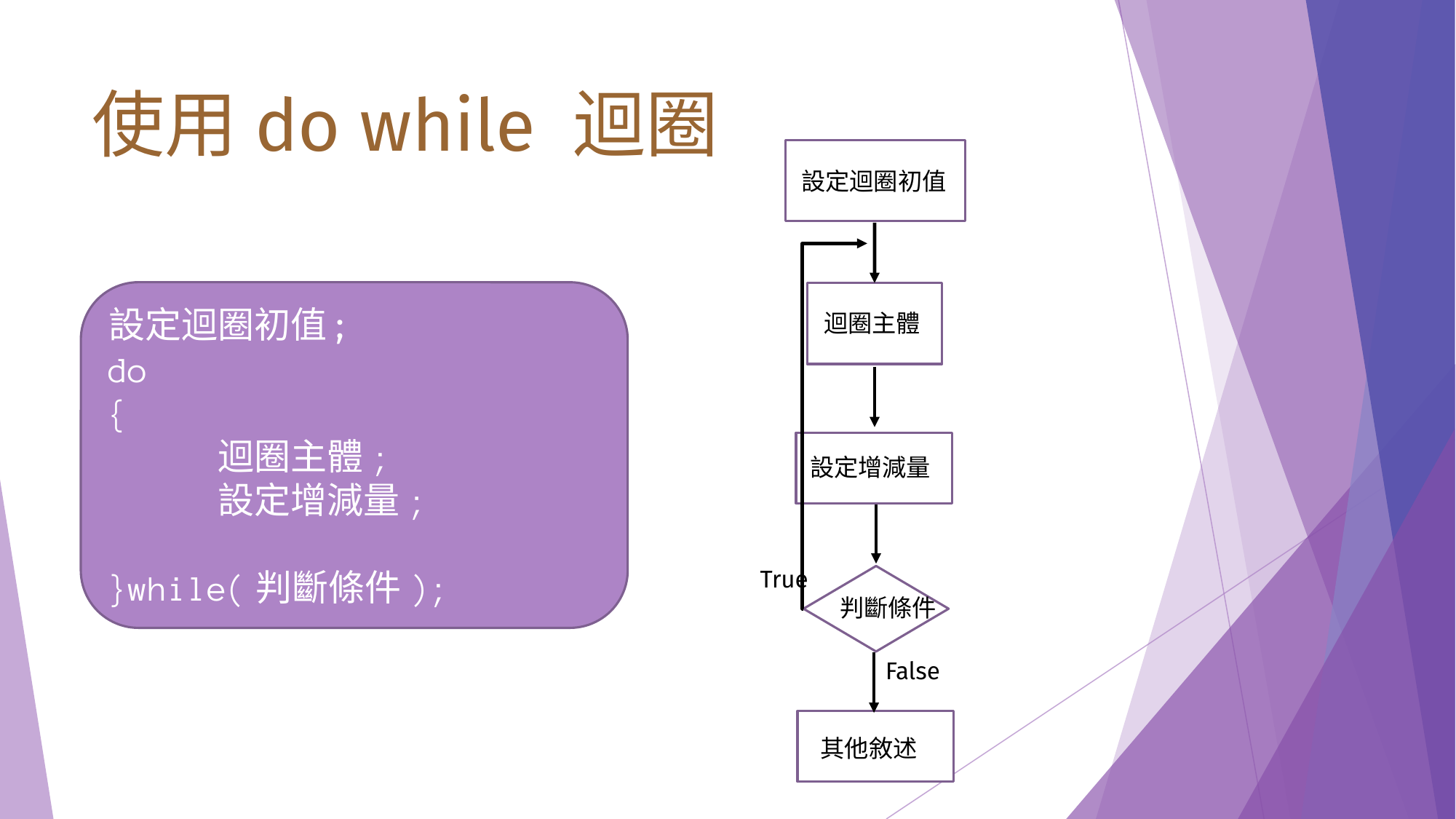

# 使⽤do while 迴圈

設定迴圈初值

設定迴圈初值;
do
{
	迴圈主體;
	設定增減量;

}while(判斷條件);

迴圈主體

設定增減量
True
q04j
 判斷條件
False

其他敘述